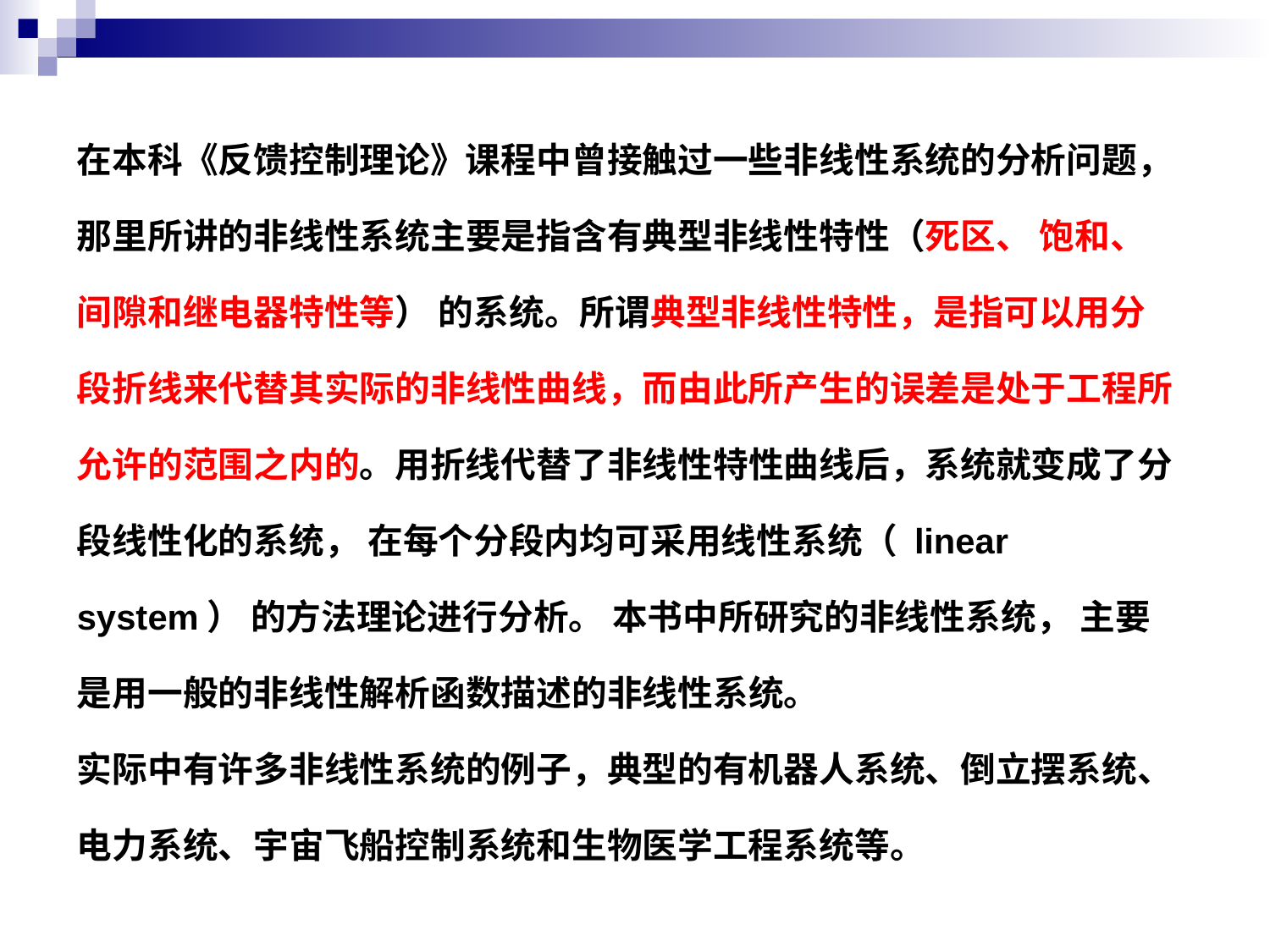

在本科《反馈控制理论》课程中曾接触过一些非线性系统的分析问题，那里所讲的非线性系统主要是指含有典型非线性特性（死区、 饱和、 间隙和继电器特性等） 的系统。所谓典型非线性特性，是指可以用分段折线来代替其实际的非线性曲线，而由此所产生的误差是处于工程所允许的范围之内的。用折线代替了非线性特性曲线后，系统就变成了分段线性化的系统， 在每个分段内均可采用线性系统（ linear system） 的方法理论进行分析。 本书中所研究的非线性系统， 主要是用一般的非线性解析函数描述的非线性系统。
实际中有许多非线性系统的例子，典型的有机器人系统、倒立摆系统、电力系统、宇宙飞船控制系统和生物医学工程系统等。